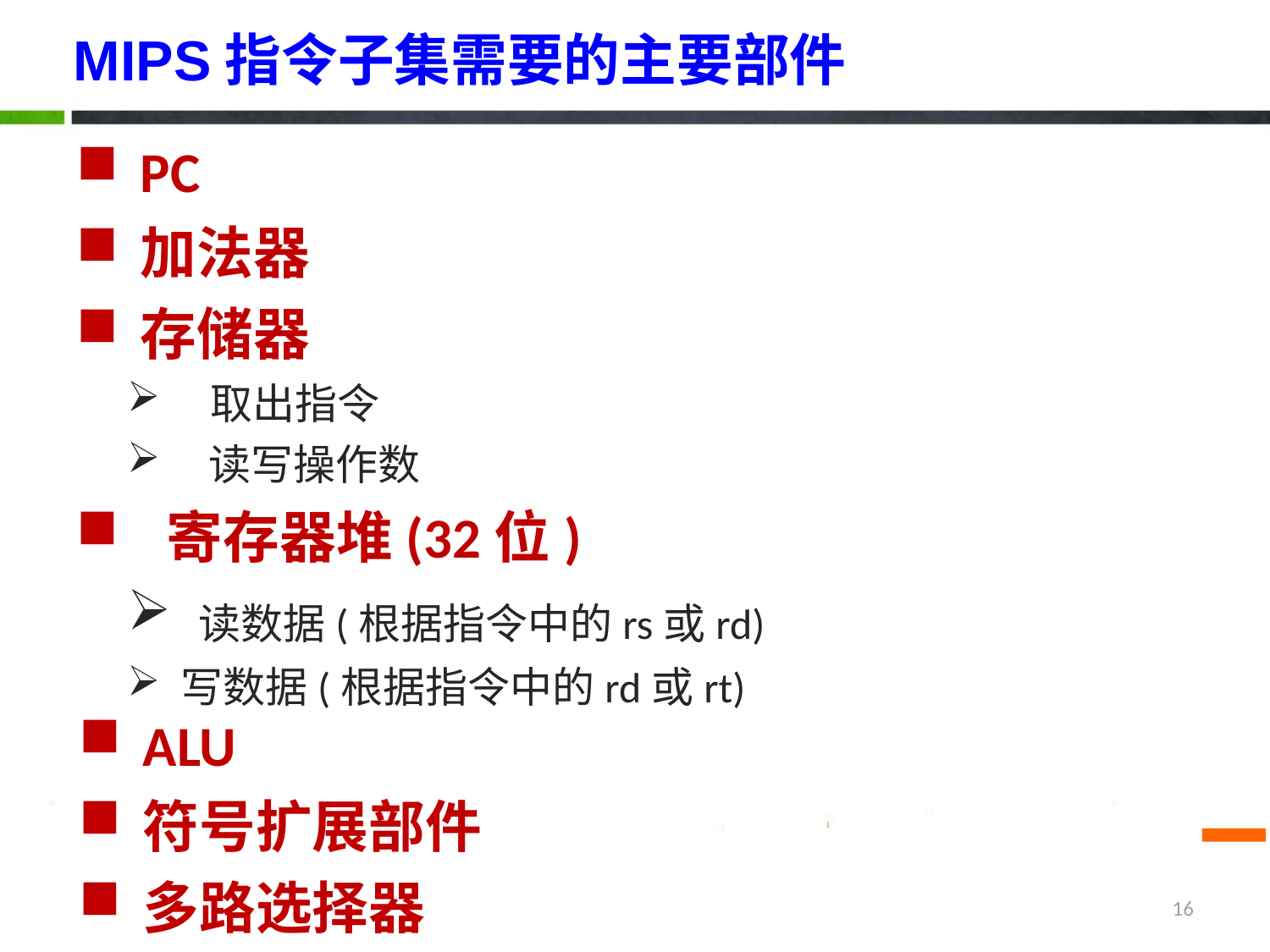

# MIPS指令子集需要的主要部件
PC
加法器
存储器
 取出指令
    读写操作数
 寄存器堆(32位)
 读数据(根据指令中的rs或rd)
 写数据(根据指令中的rd或rt)
ALU
符号扩展部件
多路选择器
16